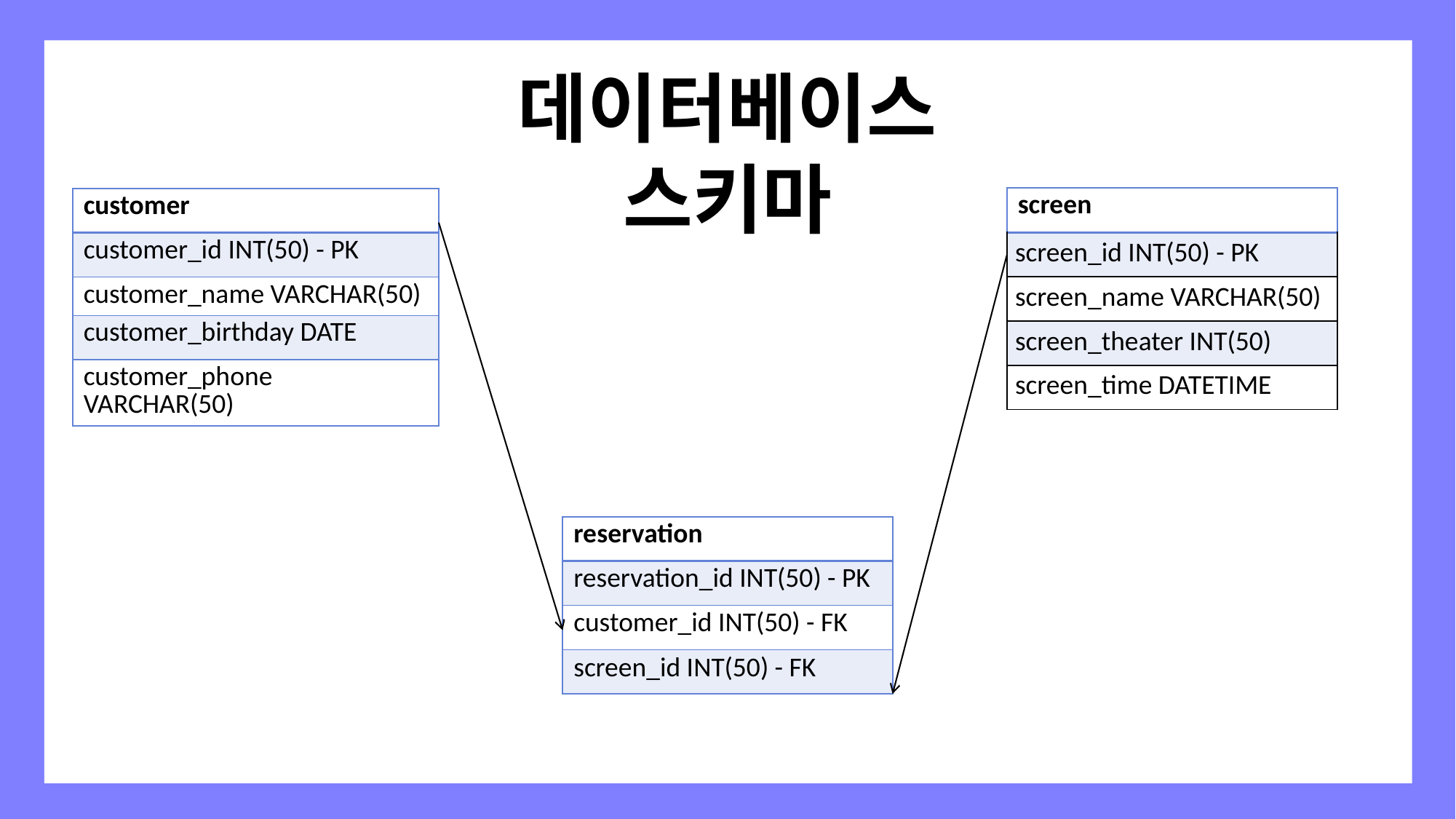

데이터베이스 스키마
| screen |
| --- |
| screen\_id INT(50) - PK |
| screen\_name VARCHAR(50) |
| screen\_theater INT(50) |
| screen\_time DATETIME |
| customer |
| --- |
| customer\_id INT(50) - PK |
| customer\_name VARCHAR(50) |
| customer\_birthday DATE |
| customer\_phone VARCHAR(50) |
| reservation |
| --- |
| reservation\_id INT(50) - PK |
| customer\_id INT(50) - FK |
| screen\_id INT(50) - FK |